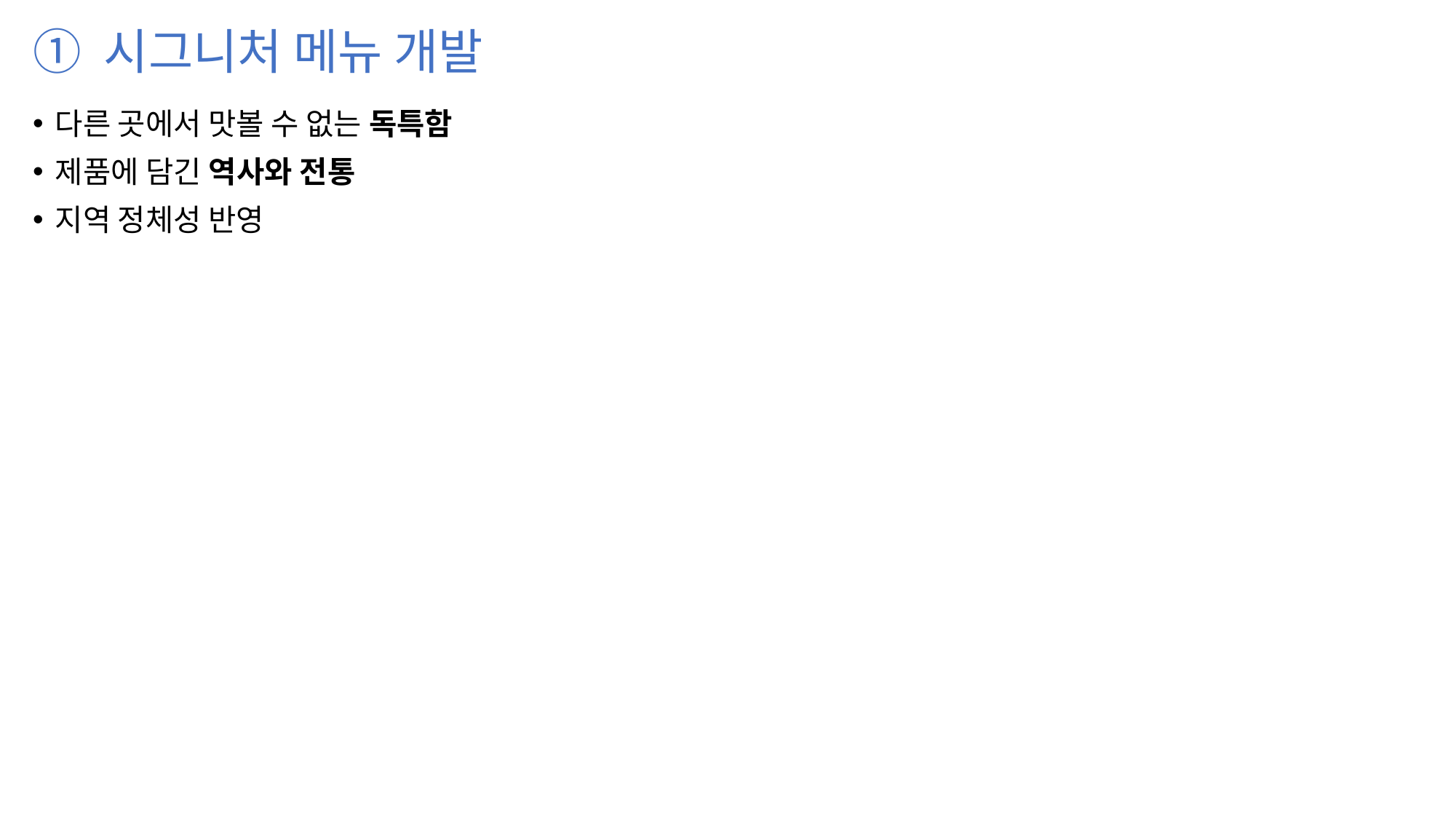

# ① 시그니처 메뉴 개발
다른 곳에서 맛볼 수 없는 독특함
제품에 담긴 역사와 전통
지역 정체성 반영